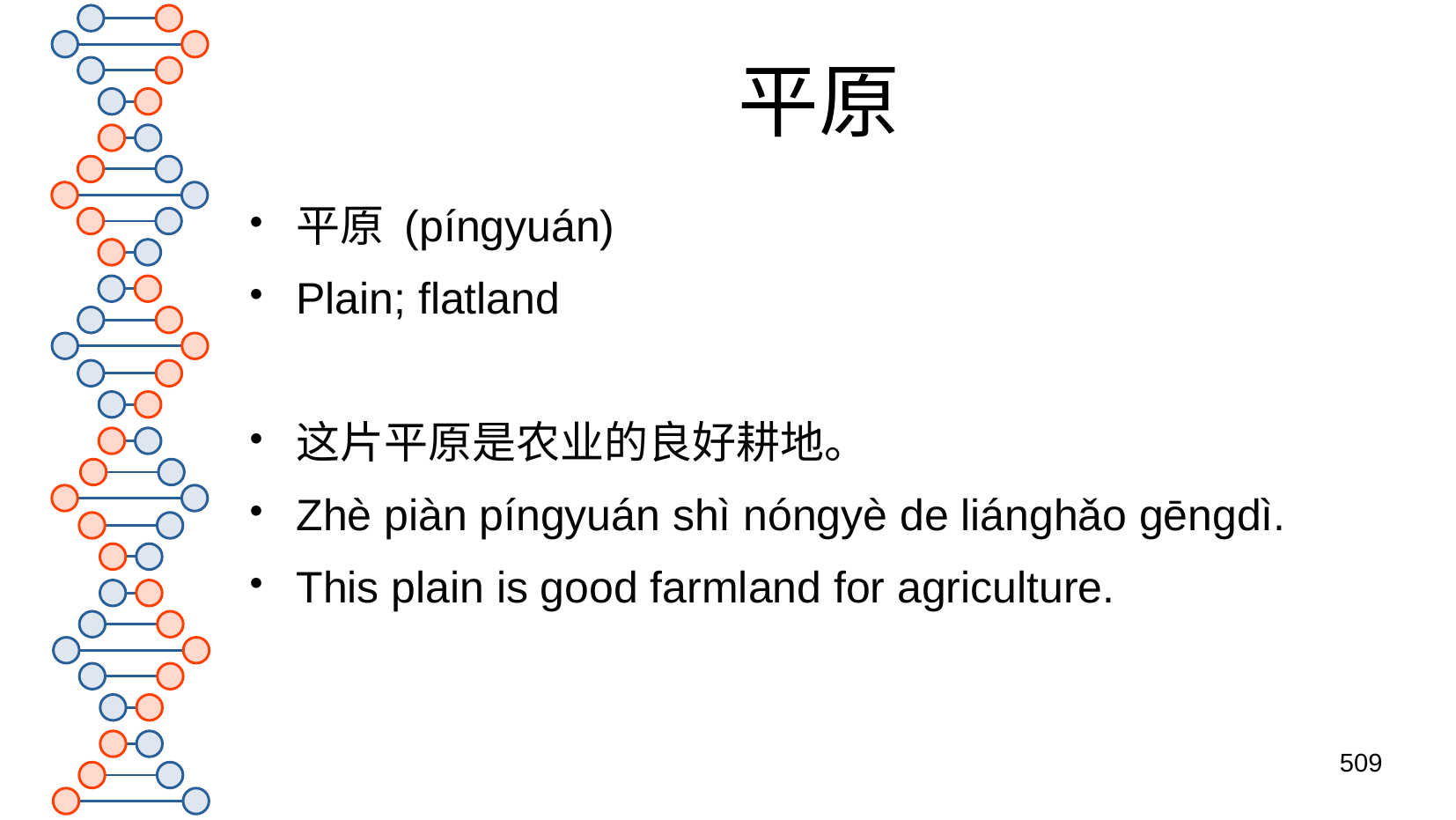

# 平原
平原 (píngyuán)
Plain; flatland

这片平原是农业的良好耕地。
Zhè piàn píngyuán shì nóngyè de liánghǎo gēngdì.
This plain is good farmland for agriculture.

509